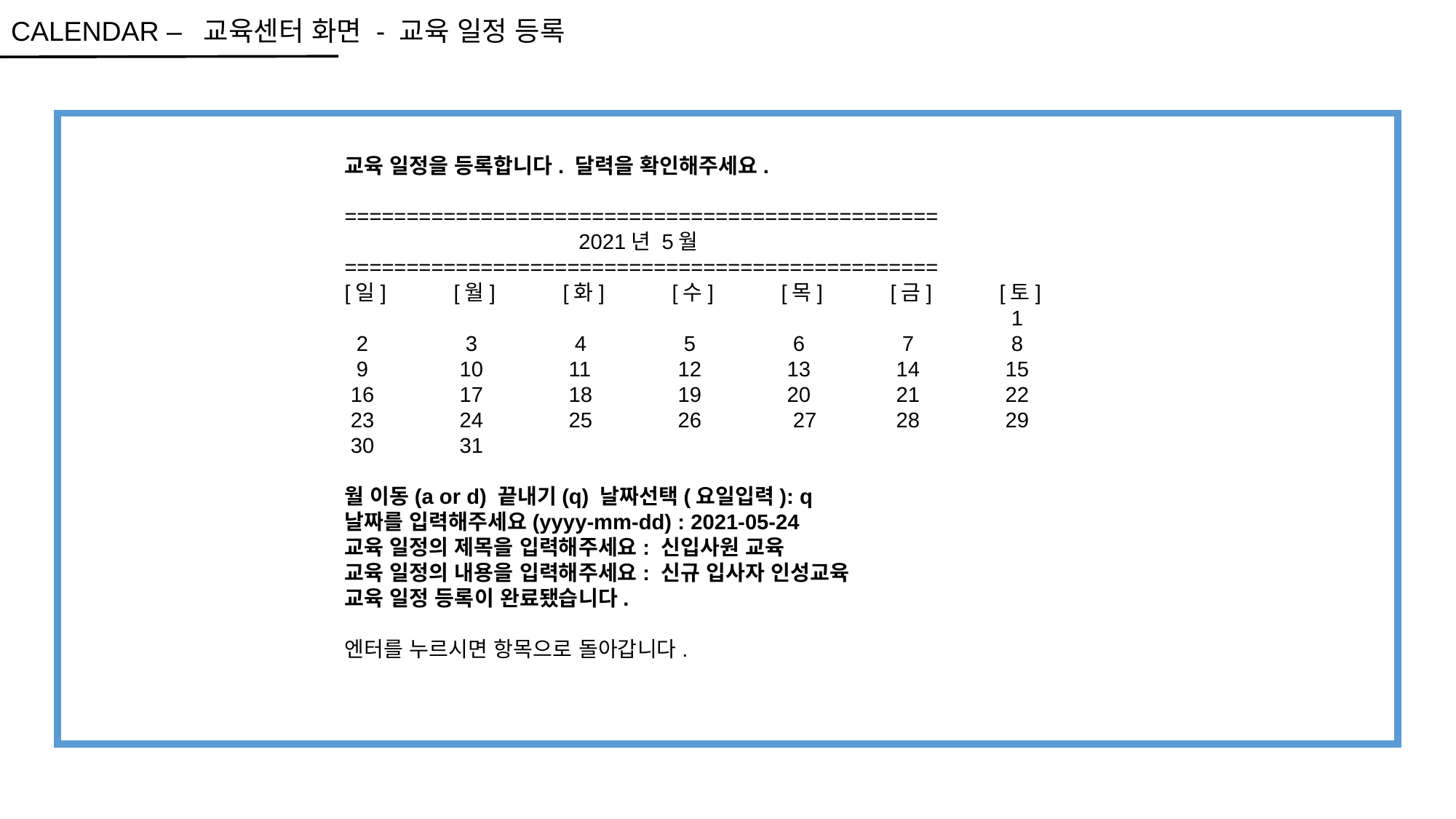

CALENDAR –  교육센터 화면 - 교육 일정 등록

교육 일정을 등록합니다. 달력을 확인해주세요.

================================================
                                       2021년 5월
================================================
[일]	[월]	[화]	[수]	[목]	[금]	[토]
						  1
  2	  3	  4	  5	  6	  7	  8
  9	 10	 11	 12	 13	 14	 15
 16	 17	 18	 19	 20	 21	 22
 23	 24	 25	 26	  27	 28	 29
 30	 31

월 이동(a or d) 끝내기(q) 날짜선택(요일입력): q
날짜를 입력해주세요(yyyy-mm-dd) : 2021-05-24
교육 일정의 제목을 입력해주세요: 신입사원 교육
교육 일정의 내용을 입력해주세요: 신규 입사자 인성교육
교육 일정 등록이 완료됐습니다.

엔터를 누르시면 항목으로 돌아갑니다.